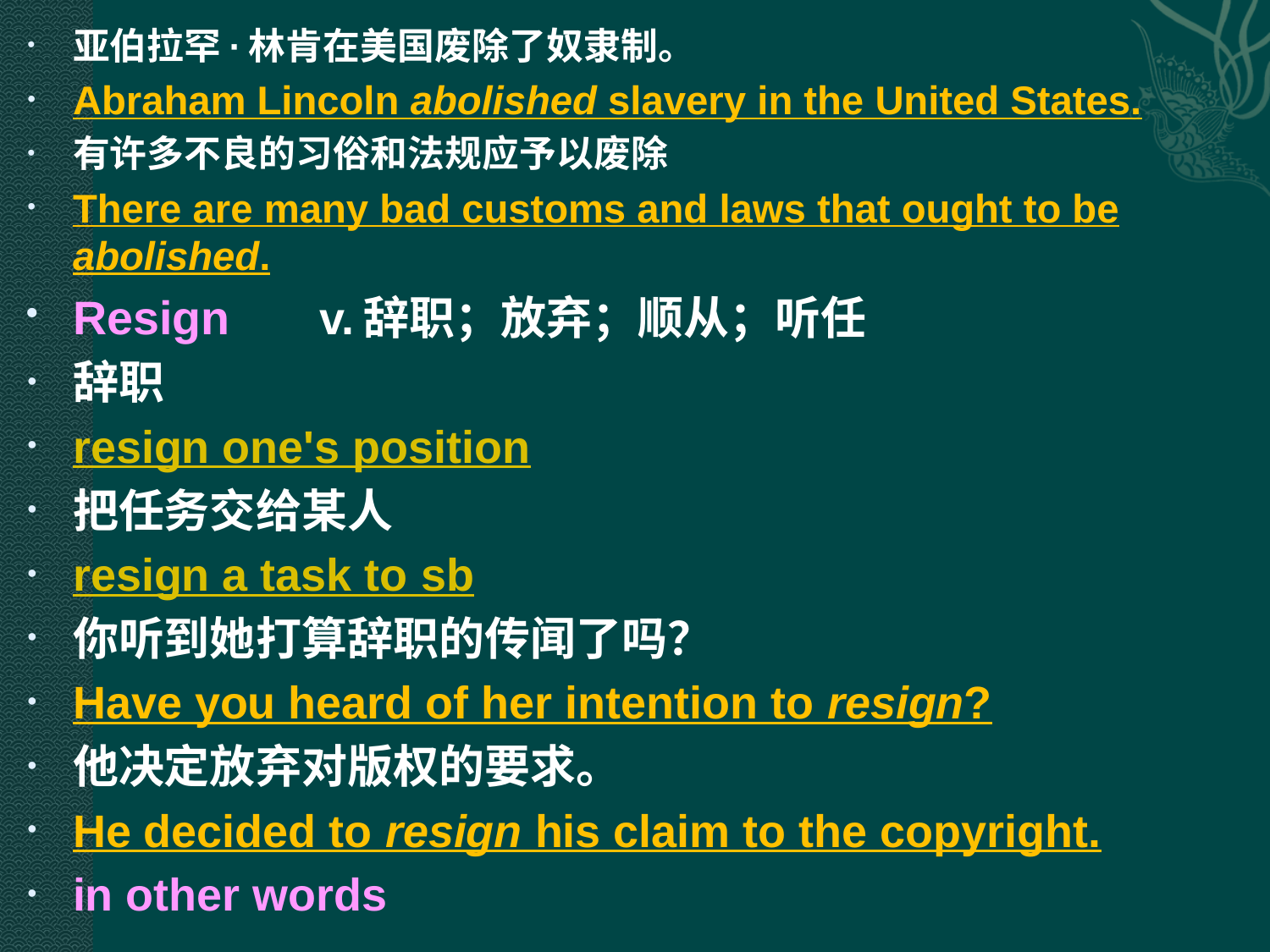

亚伯拉罕·林肯在美国废除了奴隶制。
Abraham Lincoln abolished slavery in the United States.
有许多不良的习俗和法规应予以废除
There are many bad customs and laws that ought to be abolished.
Resign  　v.辞职；放弃；顺从；听任
辞职
resign one's position
把任务交给某人
resign a task to sb
你听到她打算辞职的传闻了吗？
Have you heard of her intention to resign?
他决定放弃对版权的要求。
He decided to resign his claim to the copyright.
in other words